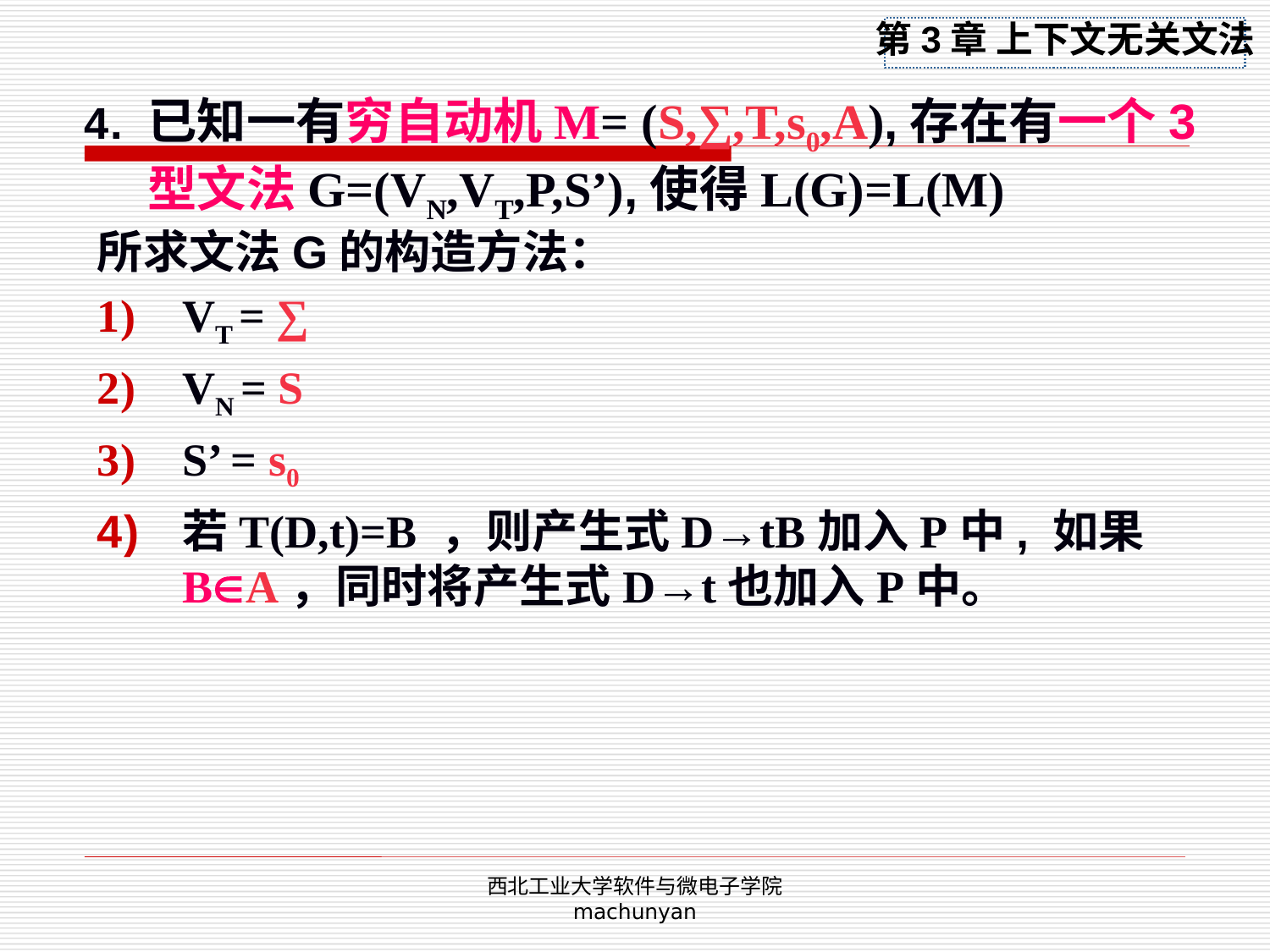

已知一有穷自动机M= (S,∑,T,s0,A),存在有一个3型文法G=(VN,VT,P,S’),使得L(G)=L(M)
所求文法G的构造方法：
VT = ∑
VN = S
S’ = s0
若T(D,t)=B ，则产生式D→tB加入P中, 如果B∈A，同时将产生式D→t也加入P中。

西北工业大学软件与微电子学院 machunyan
62